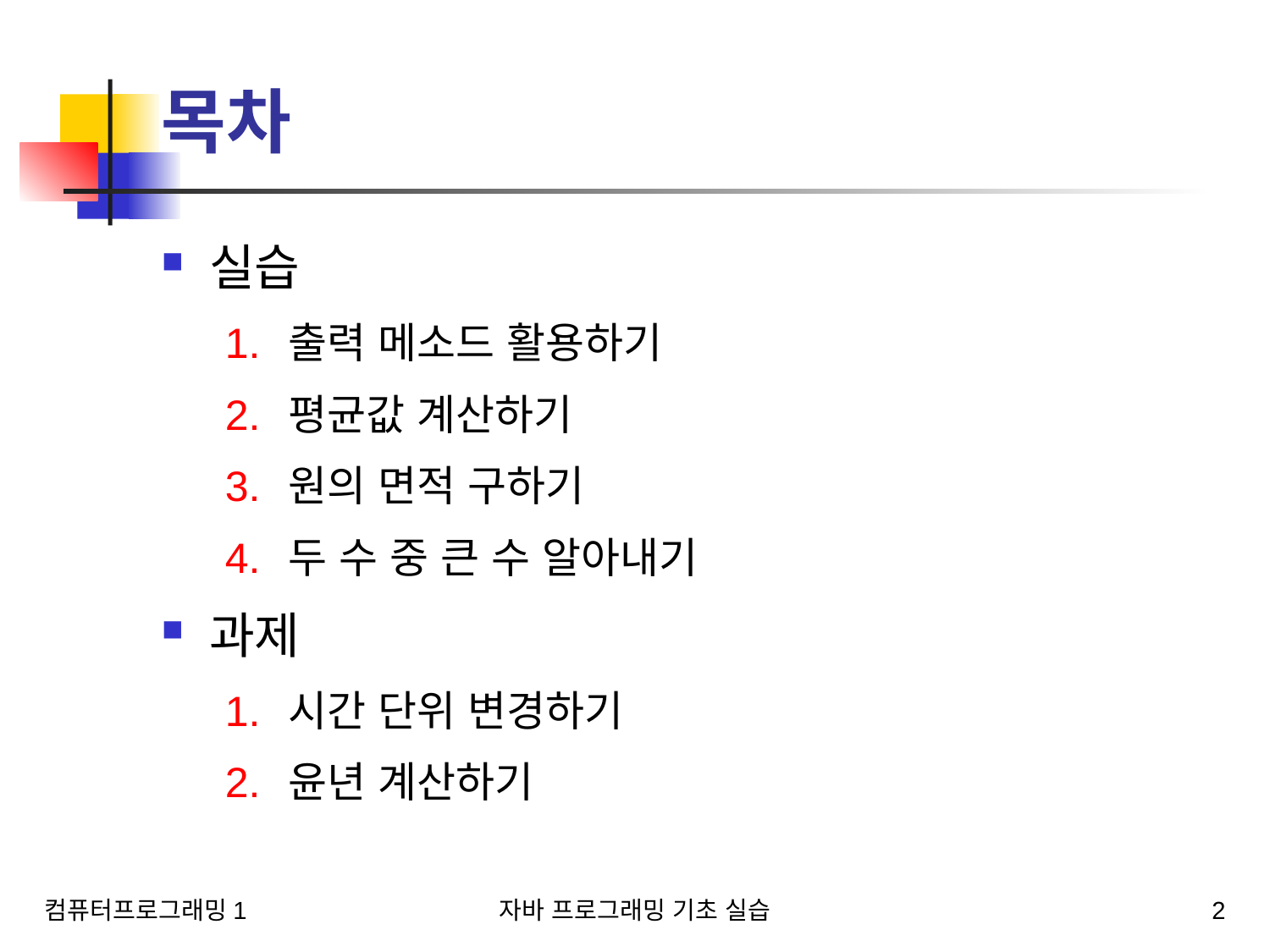

# 목차
실습
출력 메소드 활용하기
평균값 계산하기
원의 면적 구하기
두 수 중 큰 수 알아내기
과제
시간 단위 변경하기
윤년 계산하기
컴퓨터프로그래밍1
자바 프로그래밍 기초 실습
2